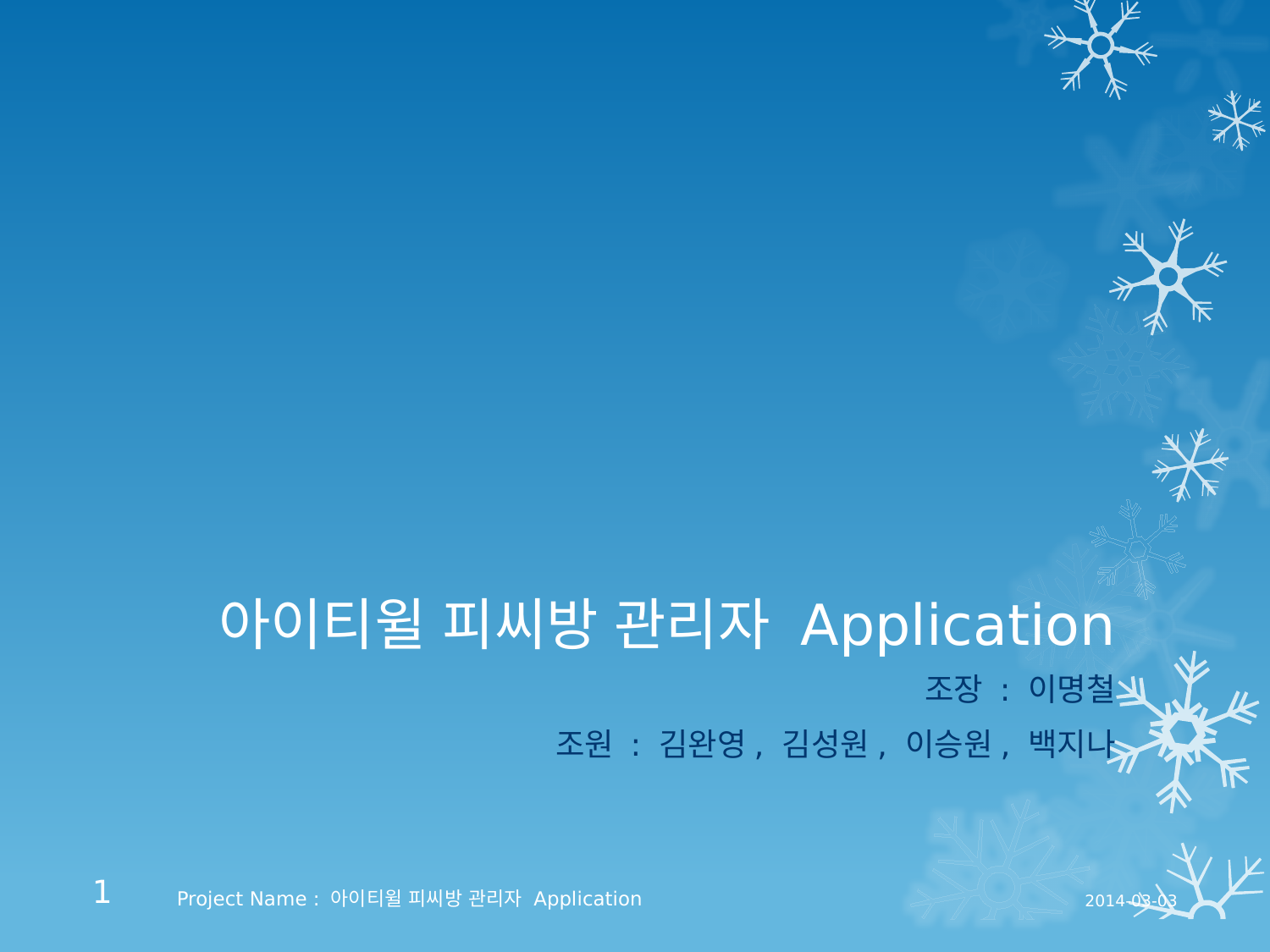

# 아이티윌 피씨방 관리자 Application
조장 : 이명철
조원 : 김완영, 김성원, 이승원, 백지나
1
Project Name : 아이티윌 피씨방 관리자 Application
2014-03-03